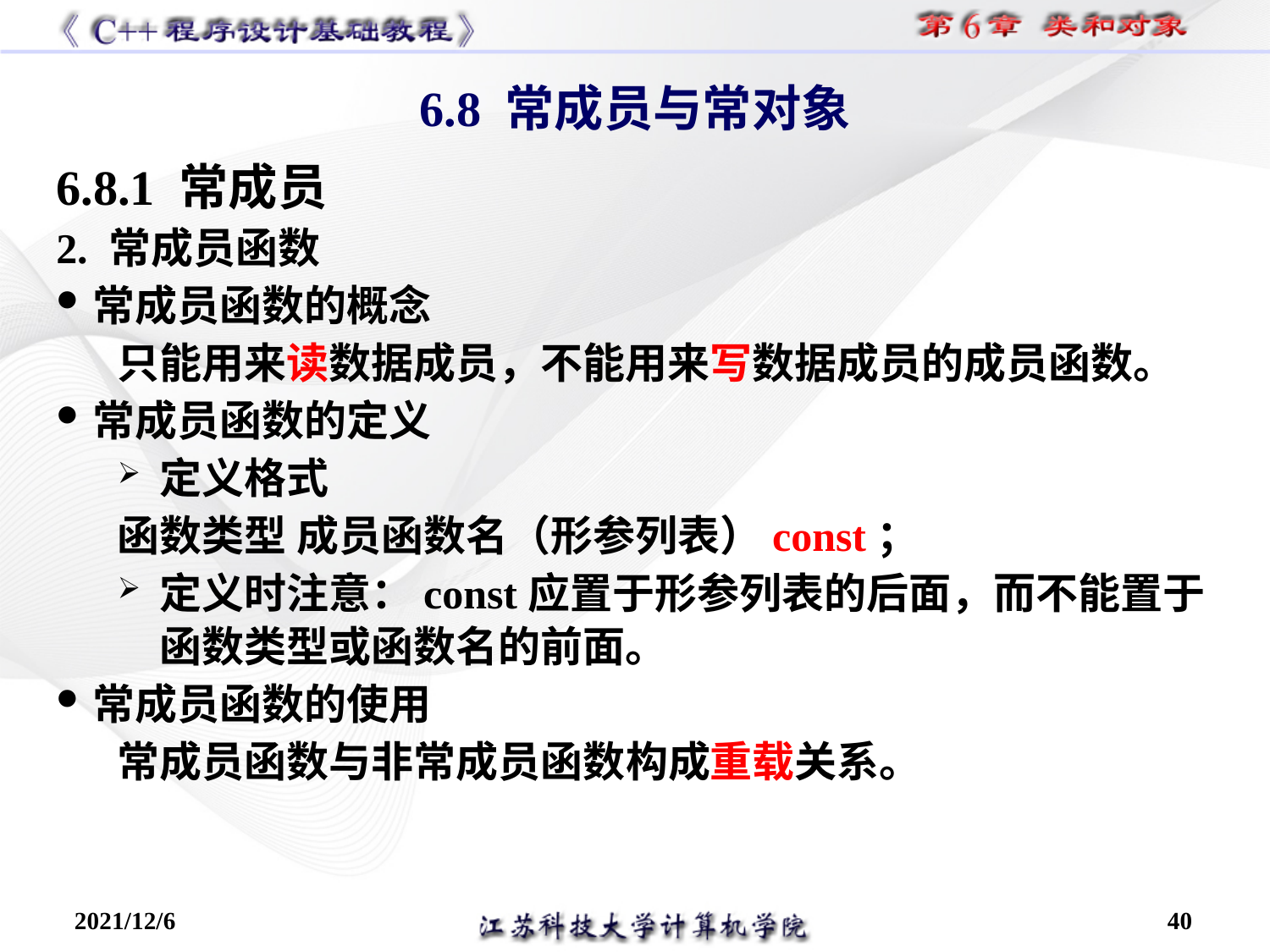

6.8 常成员与常对象
6.8.1 常成员
2. 常成员函数
常成员函数的概念
只能用来读数据成员，不能用来写数据成员的成员函数。
常成员函数的定义
定义格式
函数类型 成员函数名（形参列表）const；
定义时注意：const应置于形参列表的后面，而不能置于函数类型或函数名的前面。
常成员函数的使用
常成员函数与非常成员函数构成重载关系。